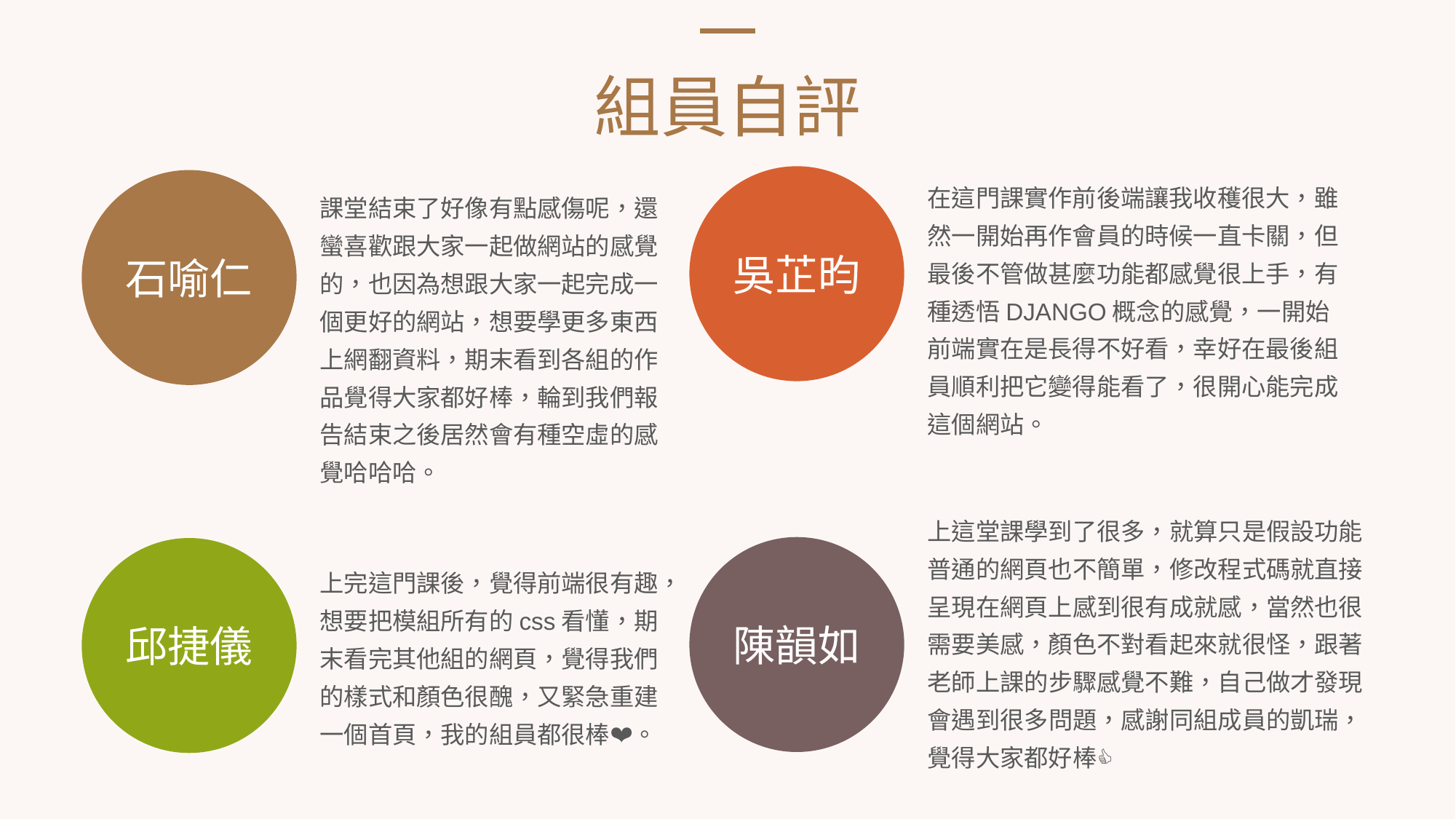

組員自評
吳芷昀
在這門課實作前後端讓我收穫很大，雖然一開始再作會員的時候一直卡關，但最後不管做甚麼功能都感覺很上手，有種透悟DJANGO概念的感覺，一開始前端實在是長得不好看，幸好在最後組員順利把它變得能看了，很開心能完成這個網站。
石喻仁
課堂結束了好像有點感傷呢，還蠻喜歡跟大家一起做網站的感覺的，也因為想跟大家一起完成一個更好的網站，想要學更多東西上網翻資料，期末看到各組的作品覺得大家都好棒，輪到我們報告結束之後居然會有種空虛的感覺哈哈哈。
上這堂課學到了很多，就算只是假設功能普通的網頁也不簡單，修改程式碼就直接呈現在網頁上感到很有成就感，當然也很需要美感，顏色不對看起來就很怪，跟著老師上課的步驟感覺不難，自己做才發現會遇到很多問題，感謝同組成員的凱瑞，覺得大家都好棒👍
陳韻如
邱捷儀
上完這門課後，覺得前端很有趣，想要把模組所有的css看懂，期末看完其他組的網頁，覺得我們的樣式和顏色很醜，又緊急重建一個首頁，我的組員都很棒❤️。